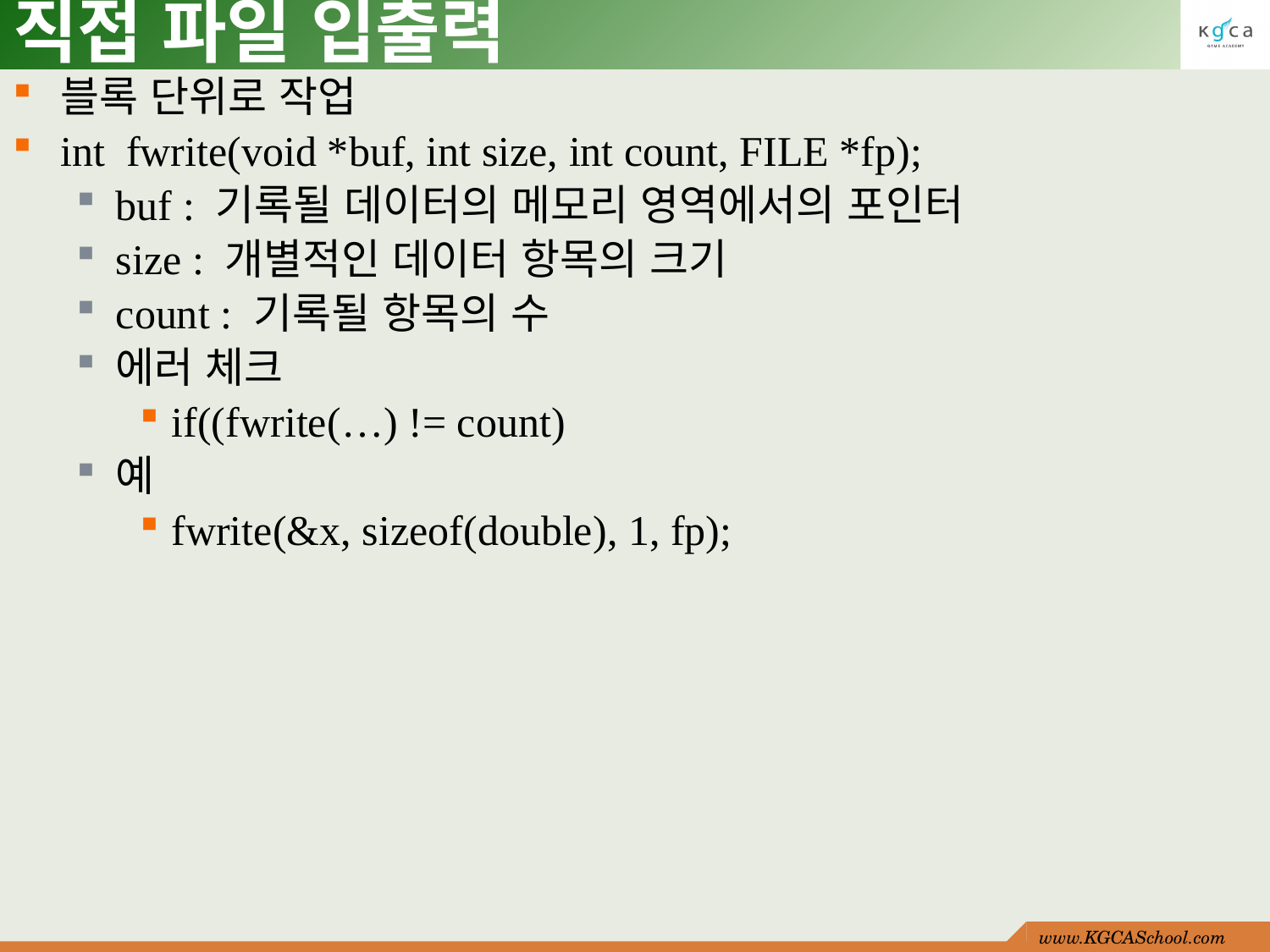

# 직접 파일 입출력
블록 단위로 작업
int  fwrite(void *buf, int size, int count, FILE *fp);
buf : 기록될 데이터의 메모리 영역에서의 포인터
size : 개별적인 데이터 항목의 크기
count : 기록될 항목의 수
에러 체크
if((fwrite(…) != count)
예
fwrite(&x, sizeof(double), 1, fp);